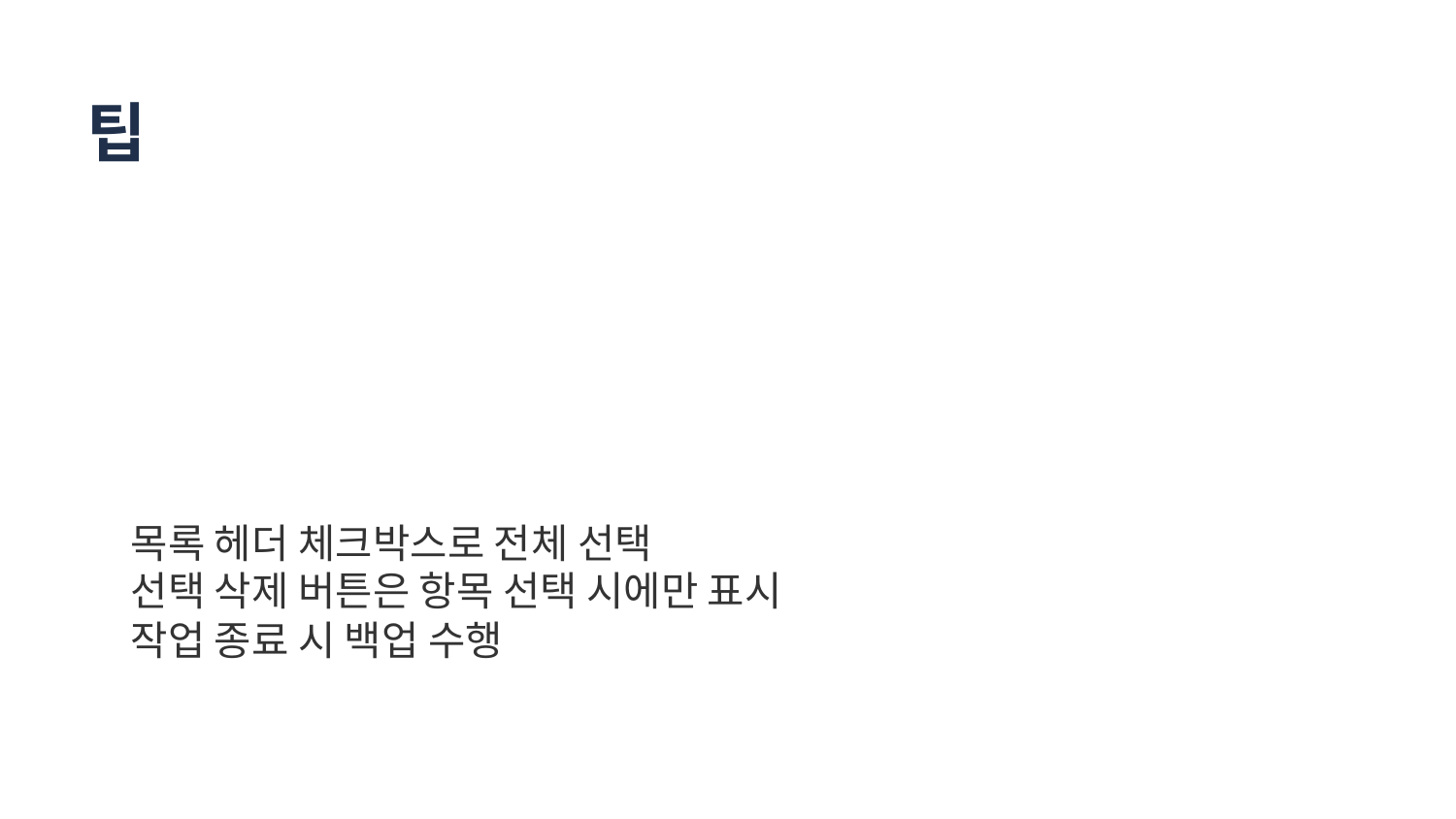

팁
목록 헤더 체크박스로 전체 선택
선택 삭제 버튼은 항목 선택 시에만 표시
작업 종료 시 백업 수행